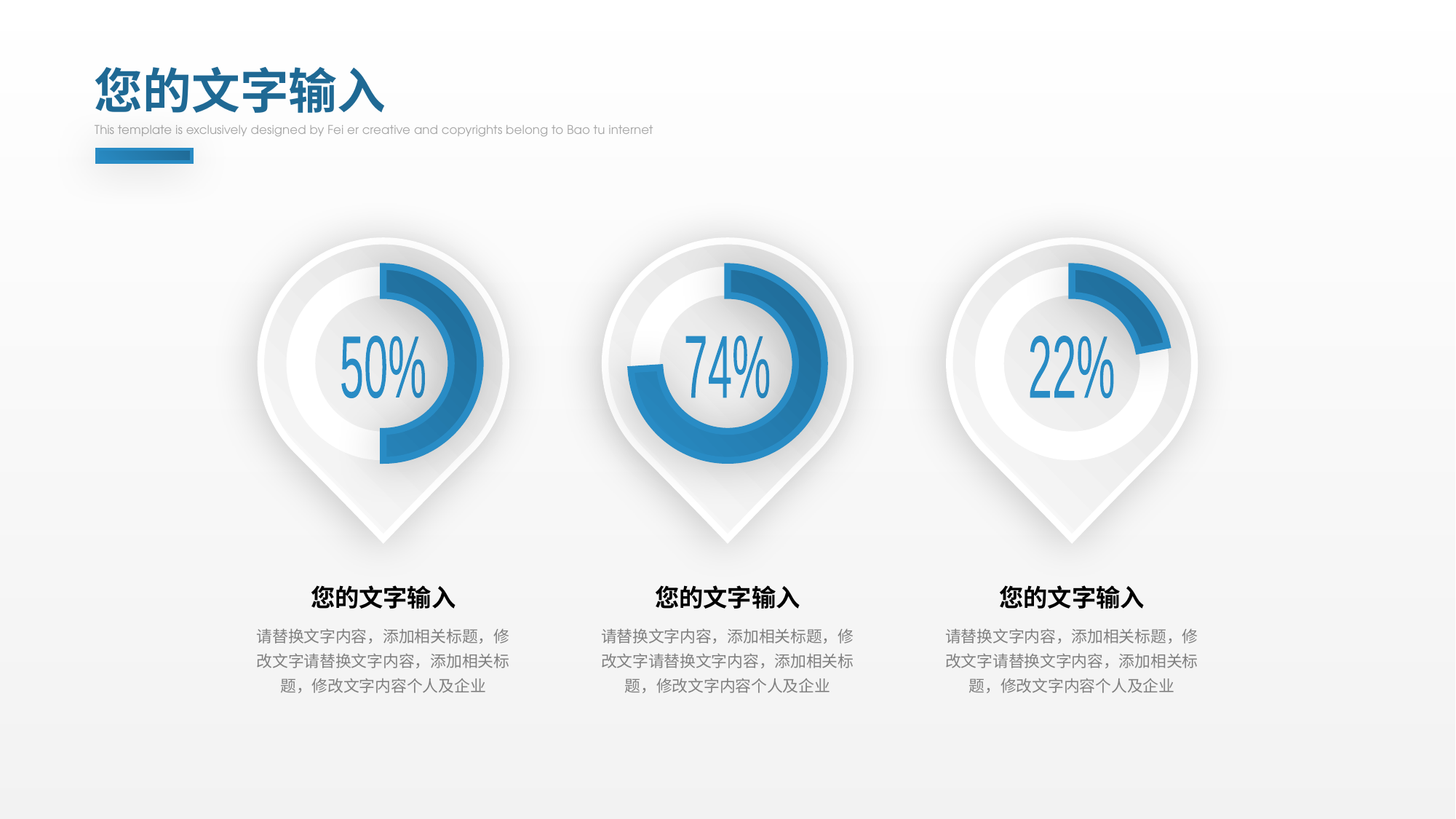

您的文字输入
This template is exclusively designed by Fei er creative and copyrights belong to Bao tu internet

50%

74%

22%
您的文字输入
请替换文字内容，添加相关标题，修改文字请替换文字内容，添加相关标题，修改文字内容个人及企业
您的文字输入
请替换文字内容，添加相关标题，修改文字请替换文字内容，添加相关标题，修改文字内容个人及企业
您的文字输入
请替换文字内容，添加相关标题，修改文字请替换文字内容，添加相关标题，修改文字内容个人及企业